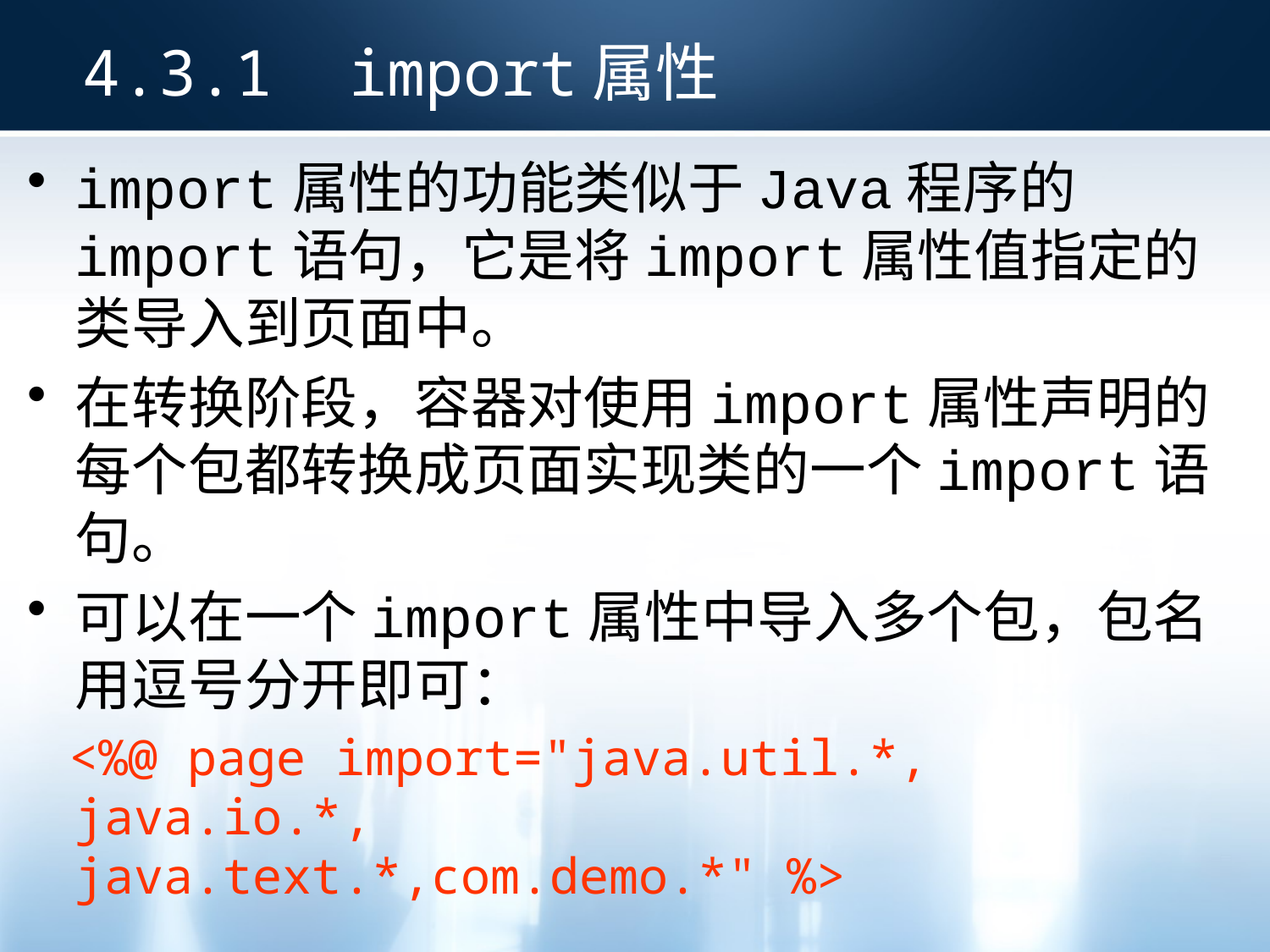

4.3.1  import属性
import属性的功能类似于Java程序的import语句，它是将import属性值指定的类导入到页面中。
在转换阶段，容器对使用import属性声明的每个包都转换成页面实现类的一个import语句。
可以在一个import属性中导入多个包，包名用逗号分开即可：
   <%@ page import="java.util.*, java.io.*,            java.text.*,com.demo.*" %>